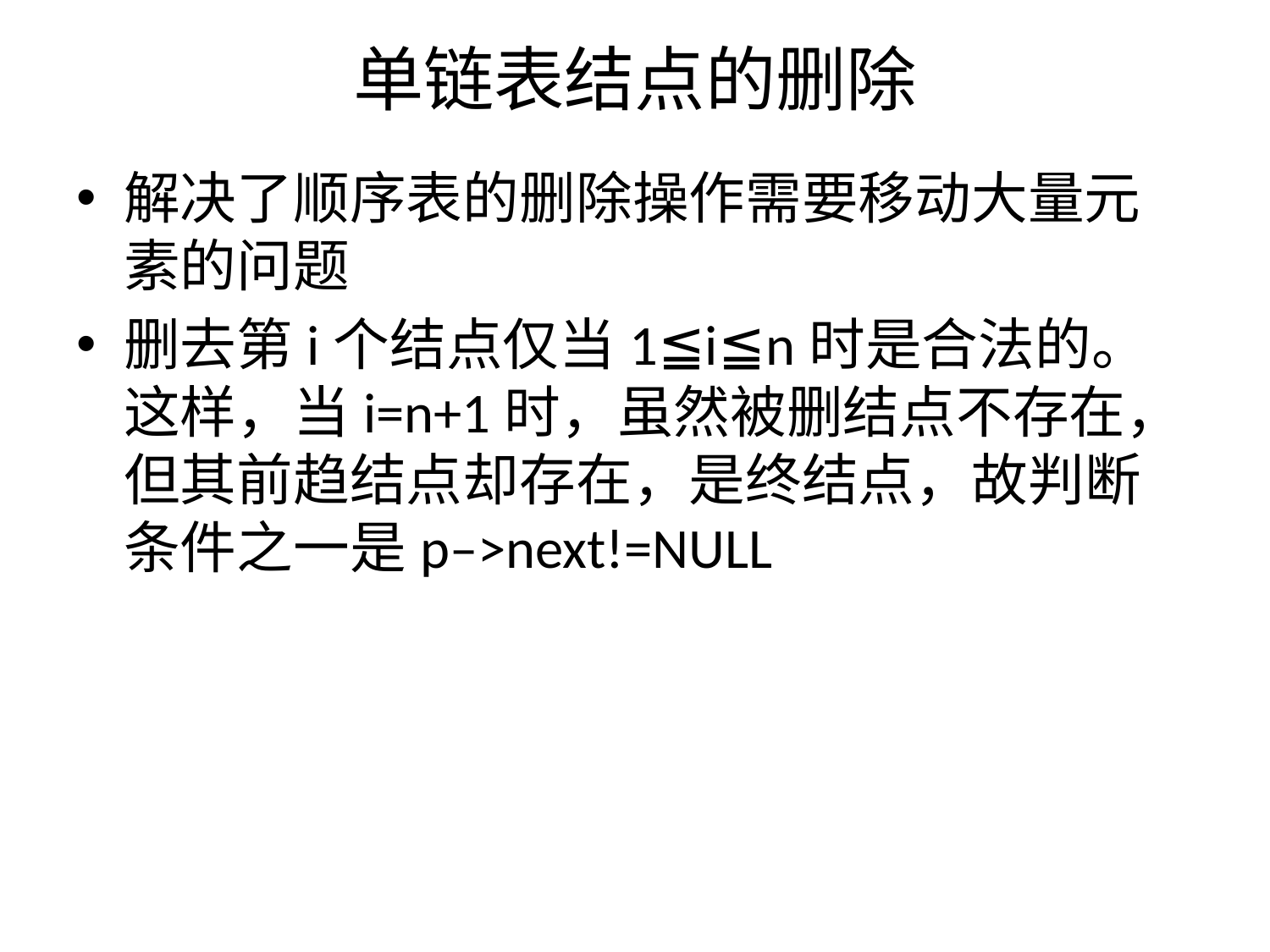

# 单链表结点的删除
解决了顺序表的删除操作需要移动大量元素的问题
删去第i个结点仅当1≦i≦n时是合法的。这样，当i=n+1时，虽然被删结点不存在，但其前趋结点却存在，是终结点，故判断条件之一是p–>next!=NULL